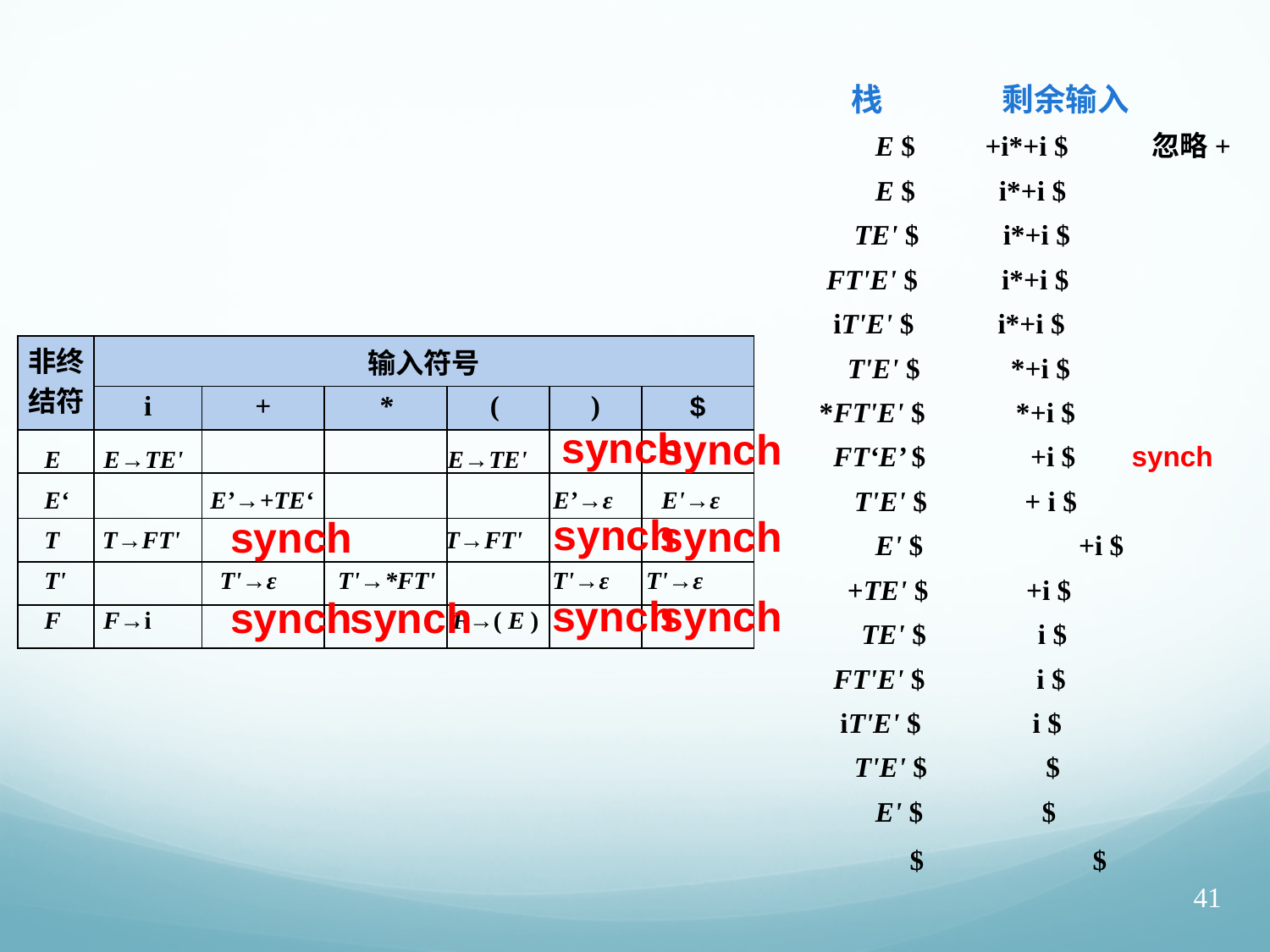

栈	  剩余输入
         E $          +i*+i $           忽略+
         E $            i*+i $
      TE' $            i*+i $
  FT'E' $            i*+i $
   iT'E' $            i*+i $
     T'E' $             *+i $
 *FT'E' $             *+i $
   FT‘E’ $               +i $        synch
      T'E' $              + i $
         E' $ 	             +i $
     +TE' $              +i $
       TE' $                i $
   FT'E' $                i $
    iT'E' $                i $
      T'E' $                 $
         E' $                 $
 	       $ 	               $
|  | 输入符号 |  |  |  |  |  |
| --- | --- | --- | --- | --- | --- | --- |
|  | i | + | \* | ( | ) | $ |
|  |  |  |  |  |  |  |
|  |  |  |  |  |  |  |
|  |  |  |  |  |  |  |
|  |  |  |  |  |  |  |
|  |  |  |  |  |  |  |
非终
结符
E       E→TE'                                           E→TE'
E‘                       E’→+TE‘                                       E’→ε       E'→ε
T       T→FT'                                           T→FT'
T'                         T'→ε          T'→*FT'                   T'→ε      T'→ε
F       F→i                                                 F→( E )
synch
synch
synch
synch
synch
synch
synch
synch
synch
41